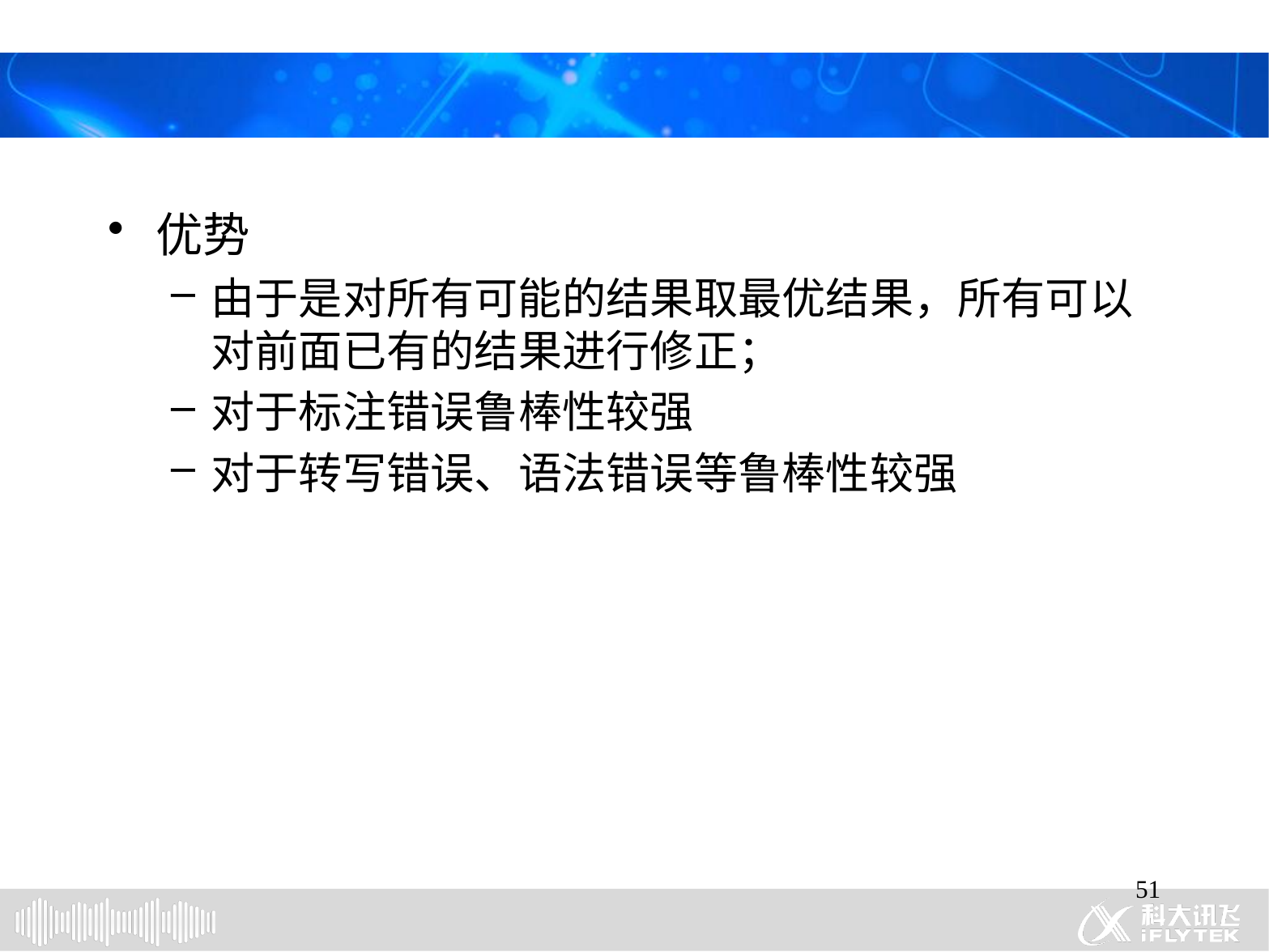

#
优势
由于是对所有可能的结果取最优结果，所有可以对前面已有的结果进行修正；
对于标注错误鲁棒性较强
对于转写错误、语法错误等鲁棒性较强
51